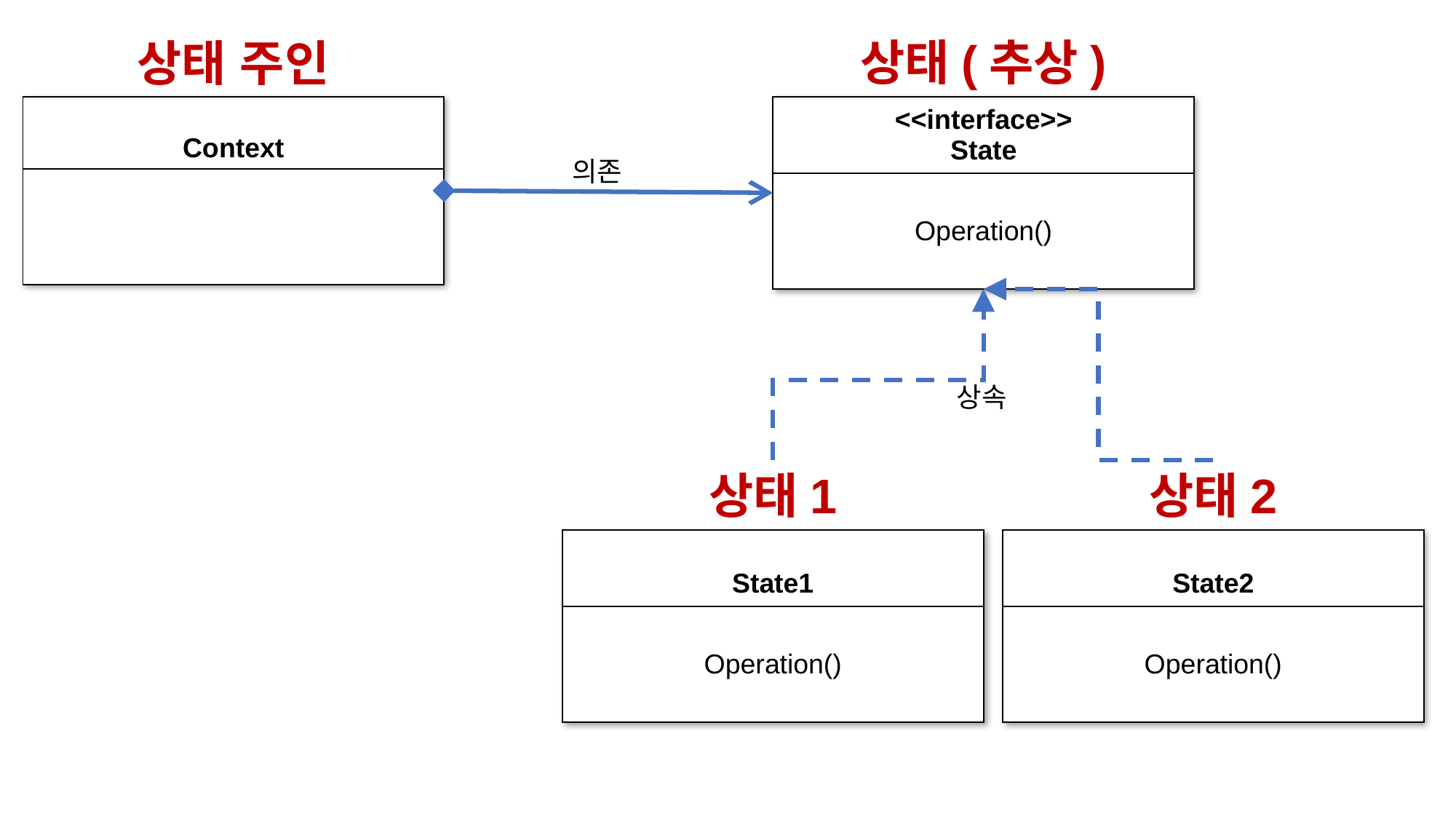

상태(추상)
상태 주인
| Context |
| --- |
|  |
| <<interface>> State |
| --- |
| Operation() |
의존
상속
상태1
상태2
| State1 |
| --- |
| Operation() |
| State2 |
| --- |
| Operation() |